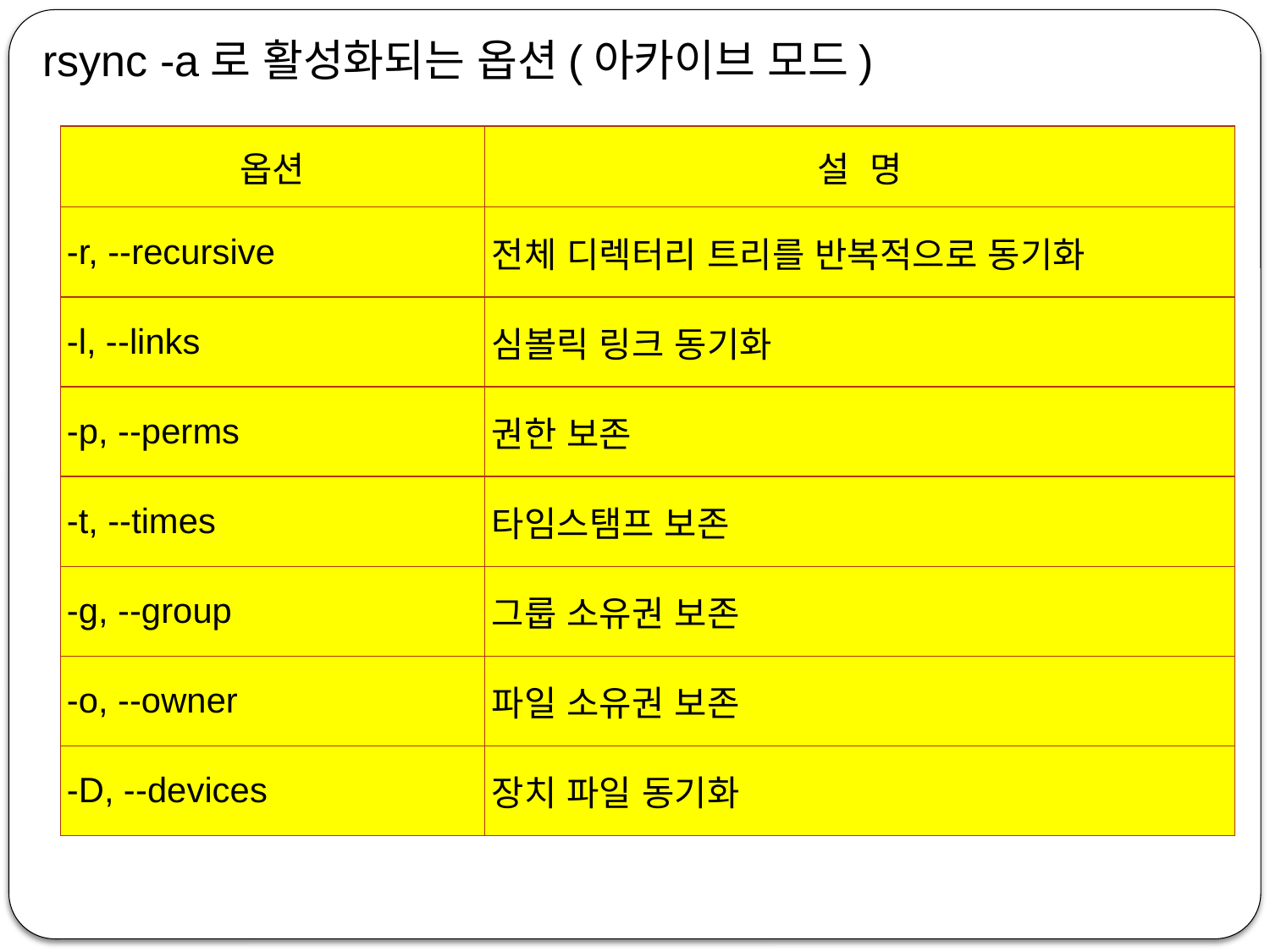

rsync -a로 활성화되는 옵션(아카이브 모드)

| 옵션 | 설 명 |
| --- | --- |
| -r, --recursive | 전체 디렉터리 트리를 반복적으로 동기화 |
| -l, --links | 심볼릭 링크 동기화 |
| -p, --perms | 권한 보존 |
| -t, --times | 타임스탬프 보존 |
| -g, --group | 그룹 소유권 보존 |
| -o, --owner | 파일 소유권 보존 |
| -D, --devices | 장치 파일 동기화 |